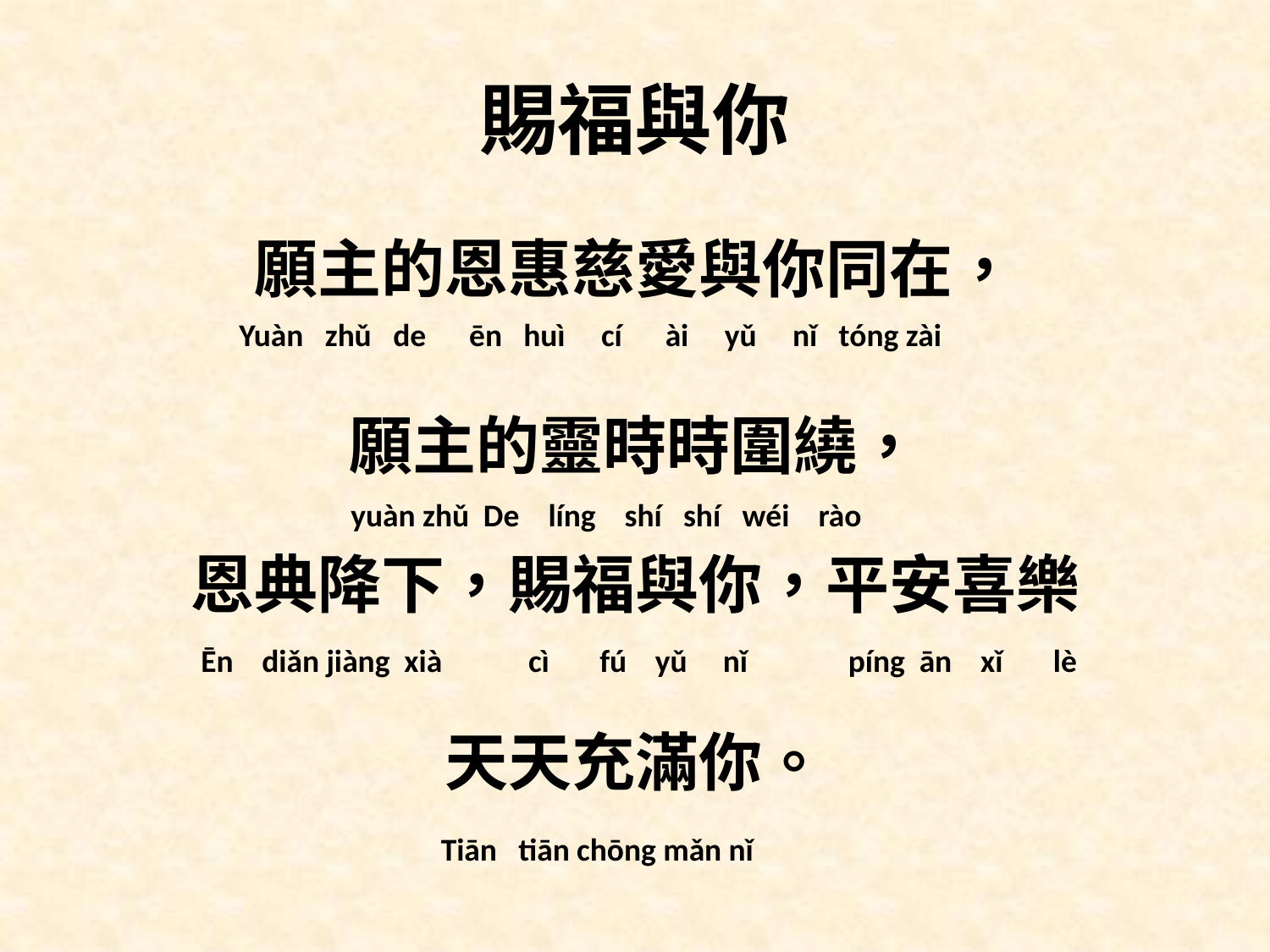

# 賜福與你
願主的恩惠慈愛與你同在，

願主的靈時時圍繞，

恩典降下，賜福與你，平安喜樂

天天充滿你。
   Yuàn   zhǔ   de      ēn   huì     cí      ài     yǔ     nǐ   tóng zài
 yuàn zhǔ  De    líng    shí   shí   wéi    rào
Ēn    diǎn jiàng  xià            cì       fú    yǔ     nǐ              píng  ān    xǐ       lè
   Tiān   tiān chōng mǎn nǐ